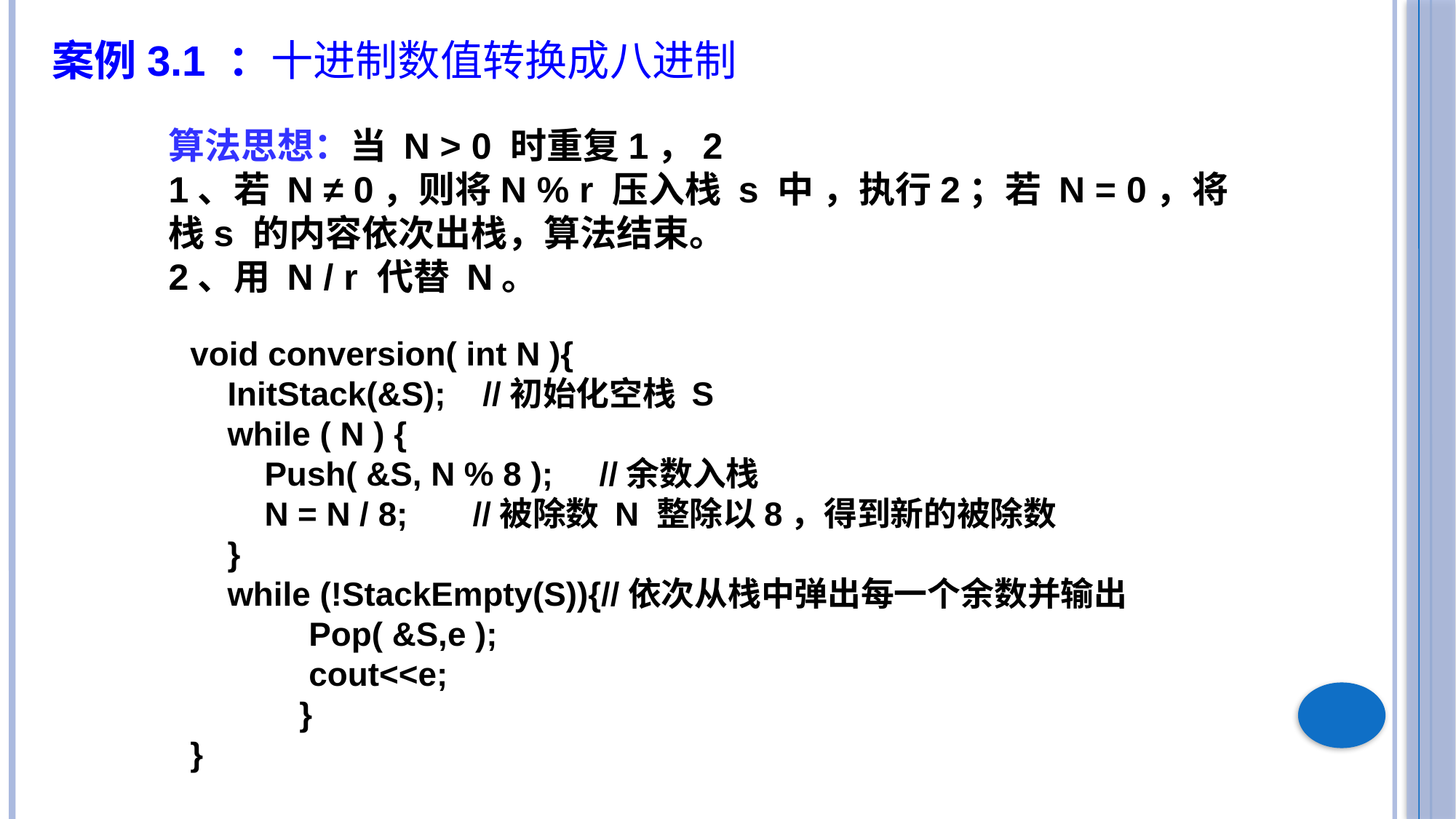

案例3.1 ：十进制数值转换成八进制
算法思想：当 N > 0 时重复1，2
1、若 N ≠ 0，则将N % r 压入栈 s 中 ，执行2；若 N = 0，将栈s 的内容依次出栈，算法结束。
2、用 N / r 代替 N。
void conversion( int N ){
    InitStack(&S);    //初始化空栈 S
    while ( N ) {
        Push( &S, N % 8 );     //余数入栈
        N = N / 8;       //被除数 N 整除以8，得到新的被除数
    }
    while (!StackEmpty(S)){//依次从栈中弹出每一个余数并输出
 Pop( &S,e );
 cout<<e;
}
}